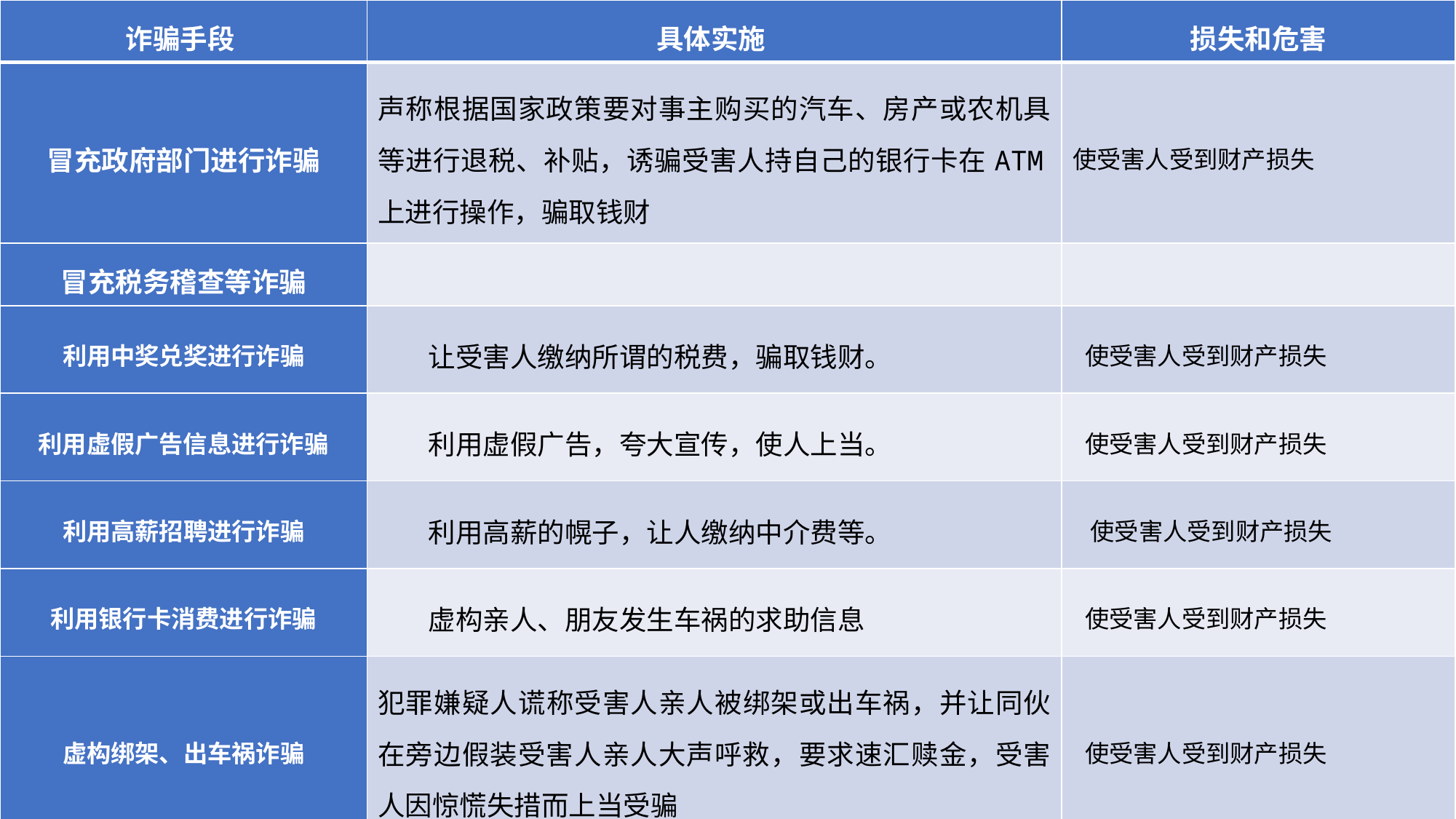

| 诈骗手段 | 具体实施 | 损失和危害 |
| --- | --- | --- |
| 冒充政府部门进行诈骗 | 声称根据国家政策要对事主购买的汽车、房产或农机具等进行退税、补贴，诱骗受害人持自己的银行卡在ATM上进行操作，骗取钱财 | 使受害人受到财产损失 |
| 冒充税务稽查等诈骗 |  |  |
| 利用中奖兑奖进行诈骗 | 让受害人缴纳所谓的税费，骗取钱财。 | 使受害人受到财产损失 |
| 利用虚假广告信息进行诈骗 | 利用虚假广告，夸大宣传，使人上当。 | 使受害人受到财产损失 |
| 利用高薪招聘进行诈骗 | 利用高薪的幌子，让人缴纳中介费等。 | 使受害人受到财产损失 |
| 利用银行卡消费进行诈骗 | 虚构亲人、朋友发生车祸的求助信息 | 使受害人受到财产损失 |
| 虚构绑架、出车祸诈骗 | 犯罪嫌疑人谎称受害人亲人被绑架或出车祸，并让同伙在旁边假装受害人亲人大声呼救，要求速汇赎金，受害人因惊慌失措而上当受骗 | 使受害人受到财产损失 |